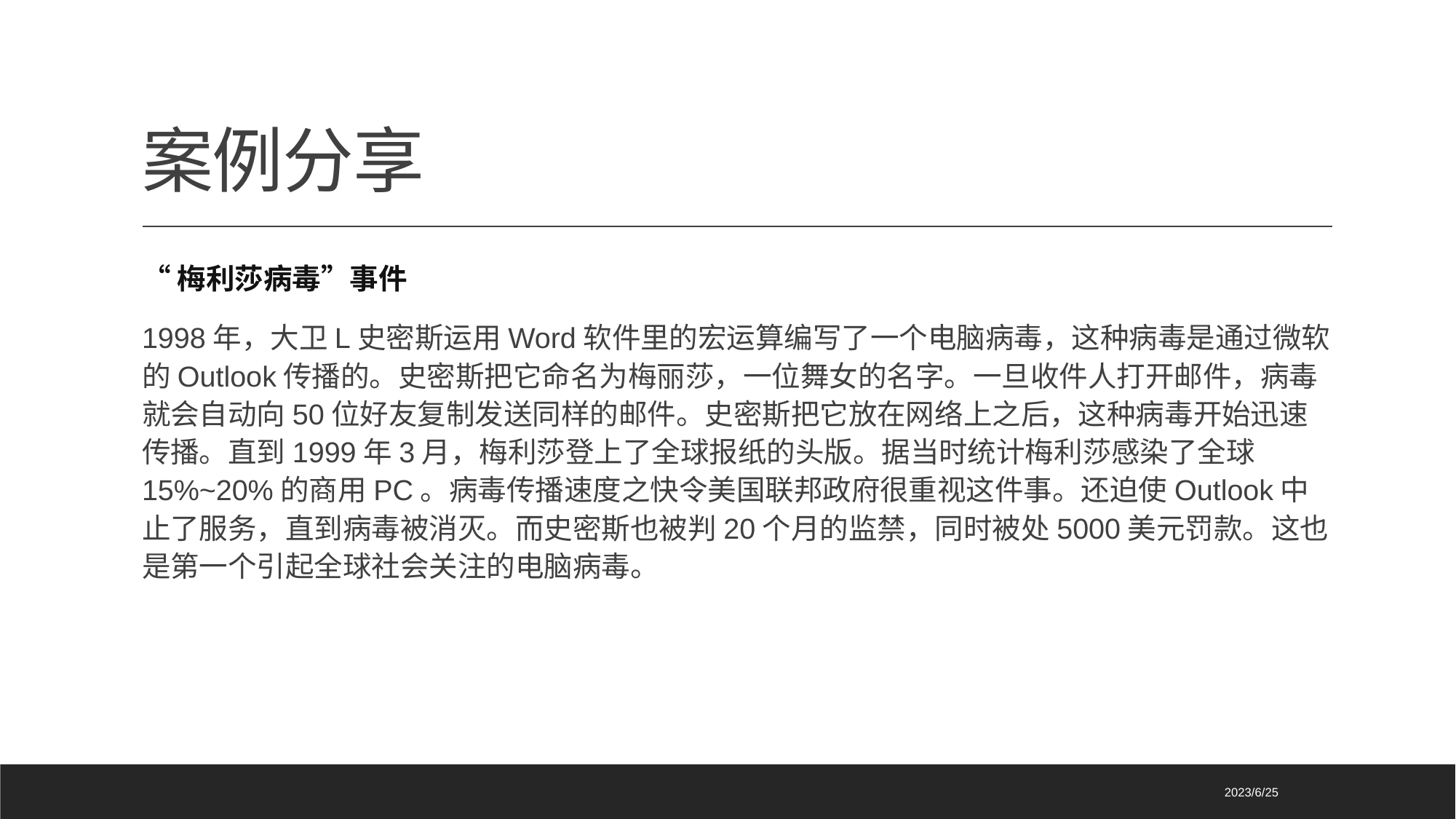

# 案例分享
“梅利莎病毒”事件
1998年，大卫L史密斯运用Word软件里的宏运算编写了一个电脑病毒，这种病毒是通过微软的Outlook传播的。史密斯把它命名为梅丽莎，一位舞女的名字。一旦收件人打开邮件，病毒就会自动向50位好友复制发送同样的邮件。史密斯把它放在网络上之后，这种病毒开始迅速传播。直到1999年3月，梅利莎登上了全球报纸的头版。据当时统计梅利莎感染了全球15%~20%的商用PC。病毒传播速度之快令美国联邦政府很重视这件事。还迫使Outlook中止了服务，直到病毒被消灭。而史密斯也被判20个月的监禁，同时被处5000美元罚款。这也是第一个引起全球社会关注的电脑病毒。

2023/6/25